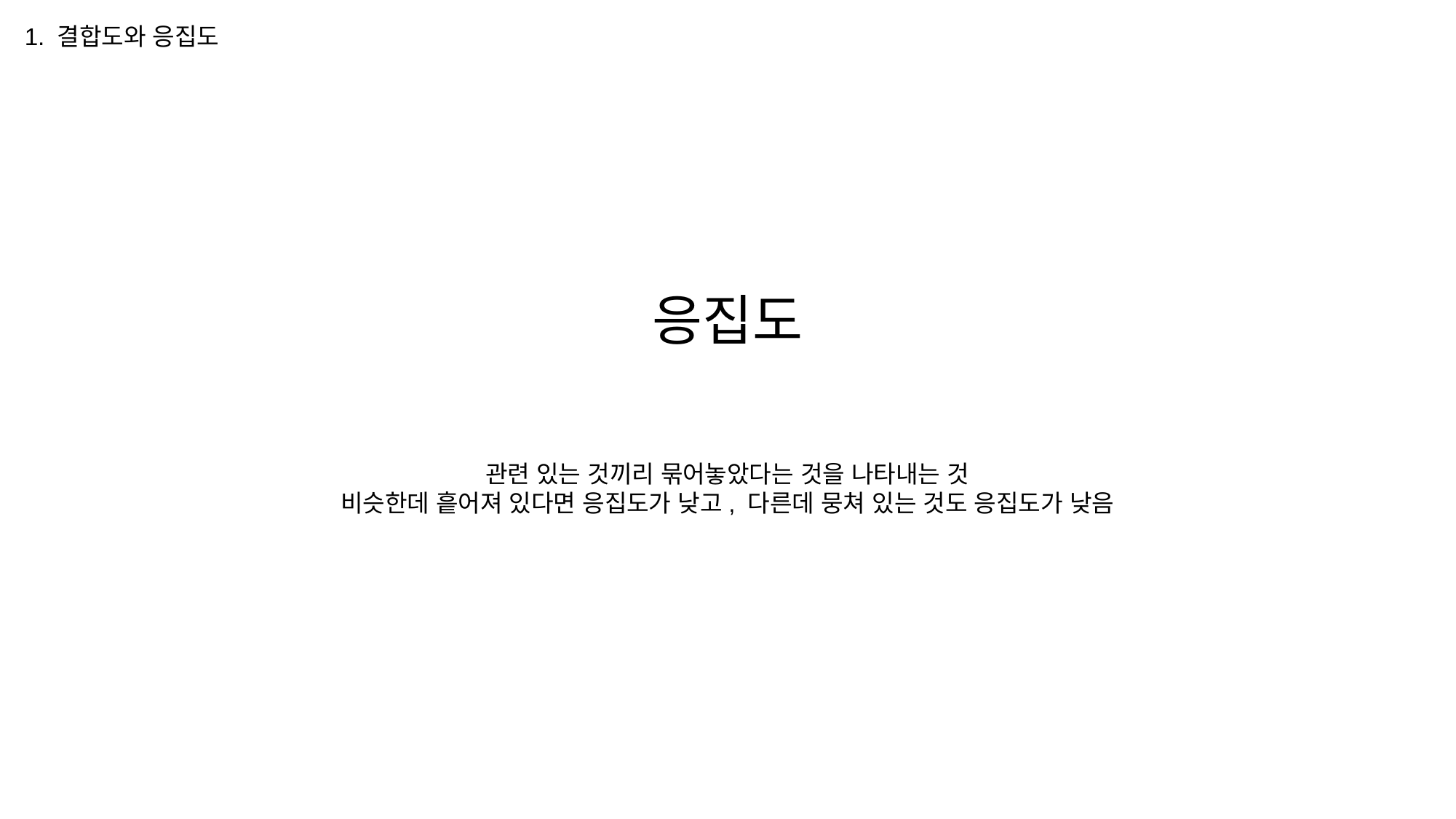

1. 결합도와 응집도
응집도
관련 있는 것끼리 묶어놓았다는 것을 나타내는 것
비슷한데 흩어져 있다면 응집도가 낮고, 다른데 뭉쳐 있는 것도 응집도가 낮음